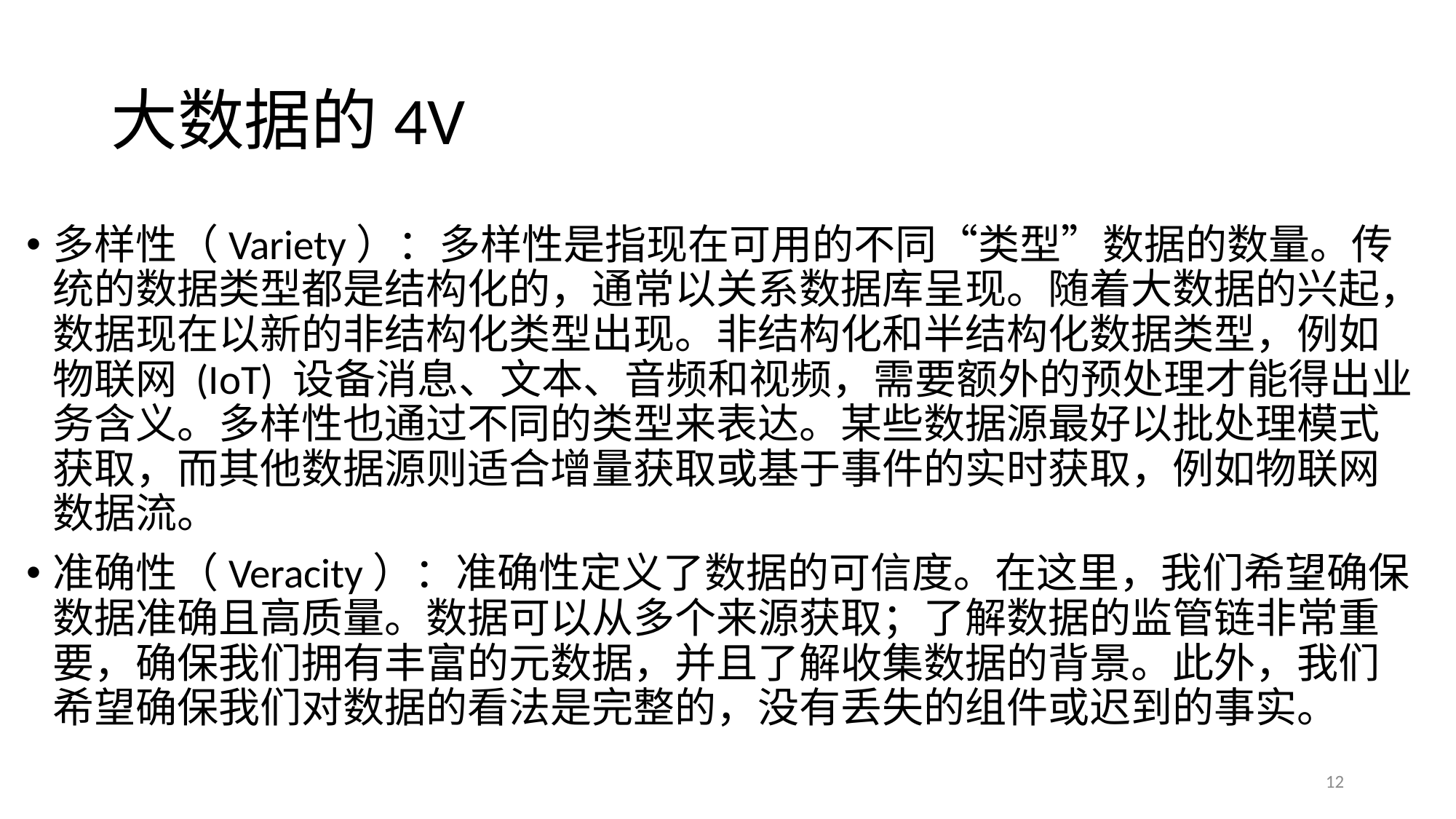

# 大数据的4V
多样性（Variety）：多样性是指现在可⽤的不同“类型”数据的数量。传统的数据类型都是结构化的，通常以关系数据库呈现。随着⼤数据的兴起，数据现在以新的⾮结构化类型出现。⾮结构化和半结构化数据类型，例如物联⽹ (IoT) 设备消息、⽂本、⾳频和视频，需要额外的预处理才能得出业务含义。多样性也通过不同的类型来表达。某些数据源最好以批处理模式获取，⽽其他数据源则适合增量获取或基于事件的实时获取，例如物联⽹数据流。
准确性（Veracity）：准确性定义了数据的可信度。在这⾥，我们希望确保数据准确且⾼质量。数据可以从多个来源获取；了解数据的监管链⾮常重要，确保我们拥有丰富的元数据，并且了解收集数据的背景。此外，我们希望确保我们对数据的看法是完整的，没有丢失的组件或迟到的事实。

12